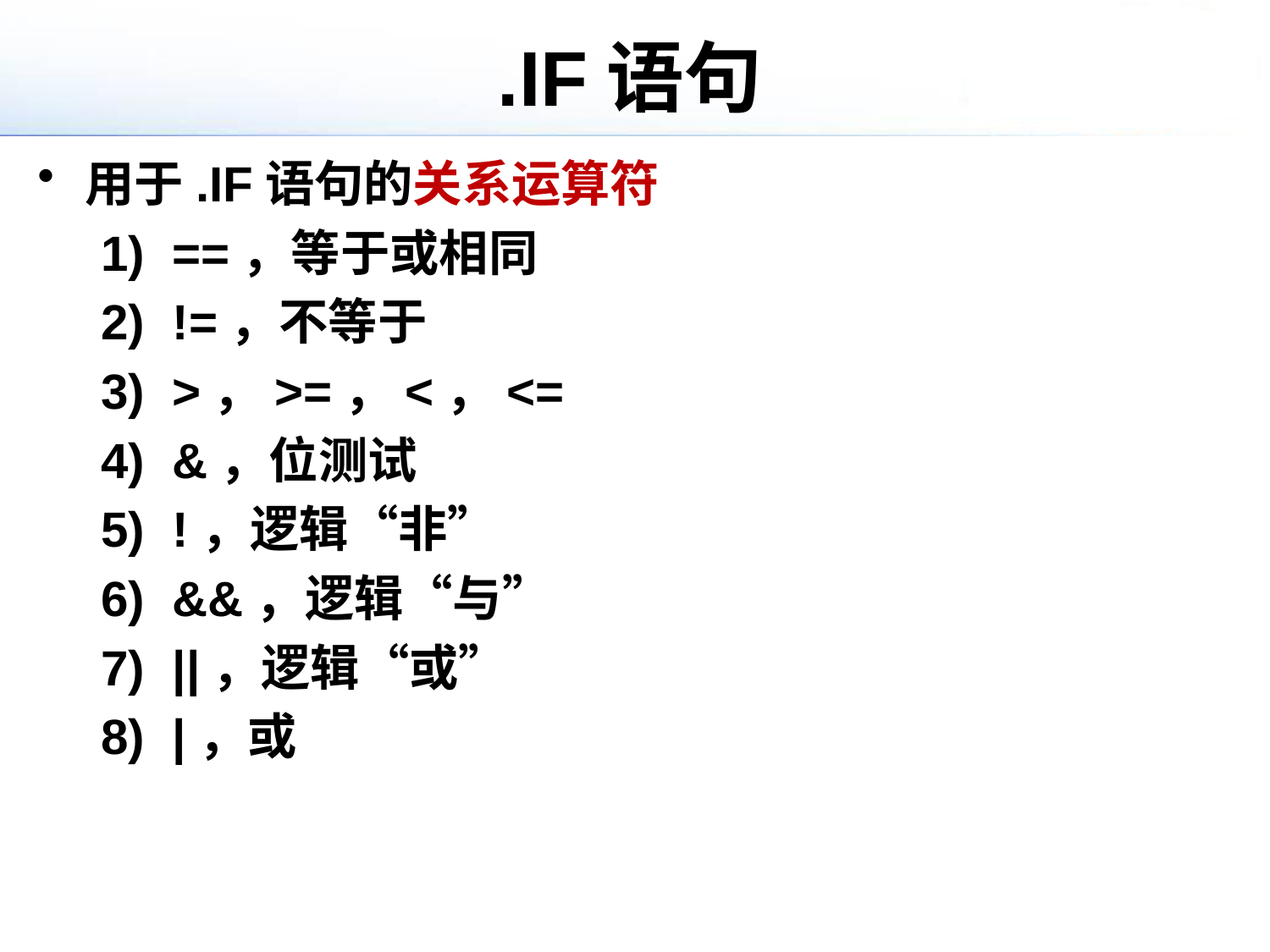

# .IF语句
用于.IF语句的关系运算符
==，等于或相同
!=，不等于
>，>=，<，<=
&，位测试
!，逻辑“非”
&&，逻辑“与”
||，逻辑“或”
|，或